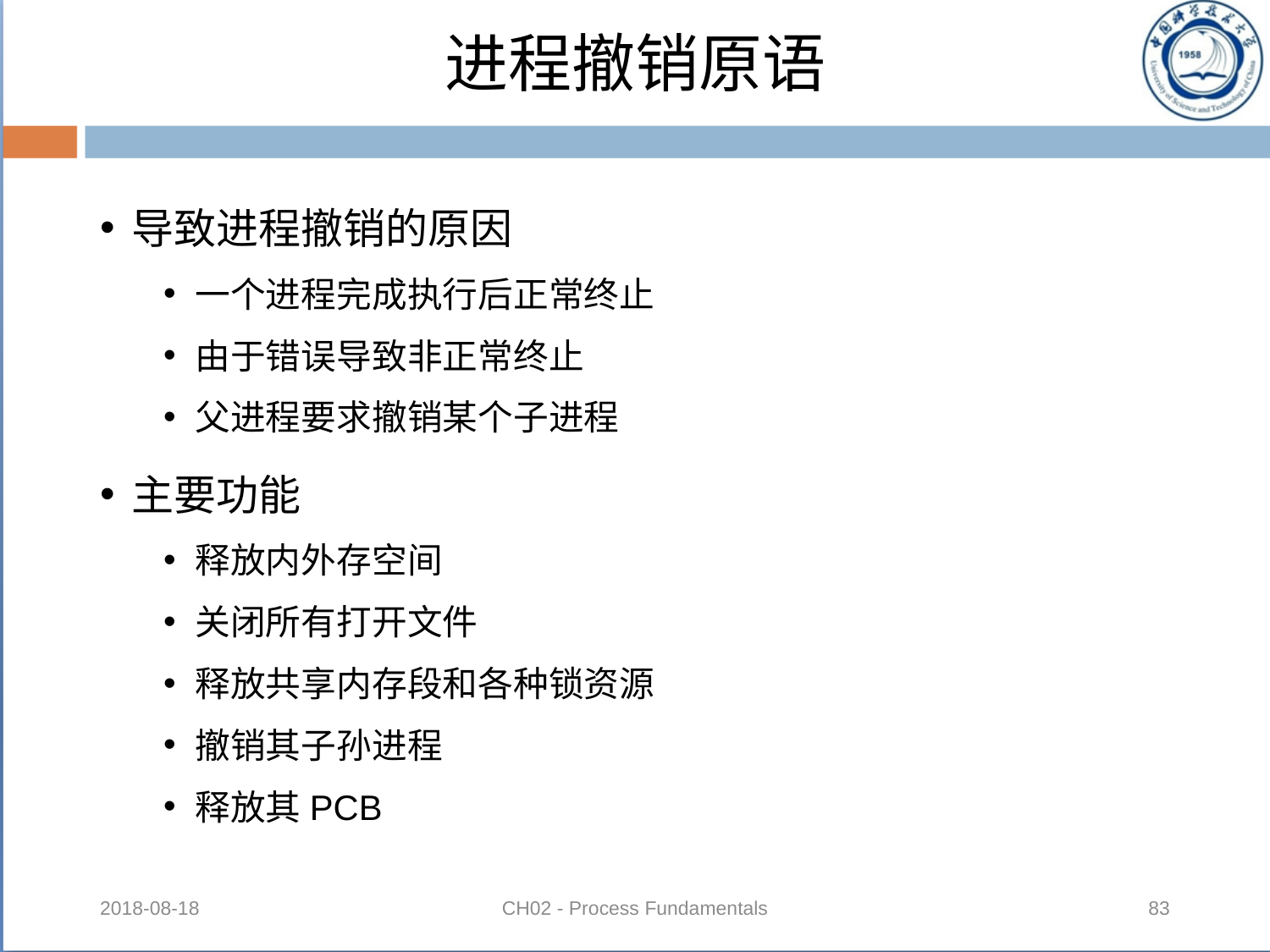

# 进程撤销原语
导致进程撤销的原因
一个进程完成执行后正常终止
由于错误导致非正常终止
父进程要求撤销某个子进程
主要功能
释放内外存空间
关闭所有打开文件
释放共享内存段和各种锁资源
撤销其子孙进程
释放其PCB
2018-08-18
CH02 - Process Fundamentals
83